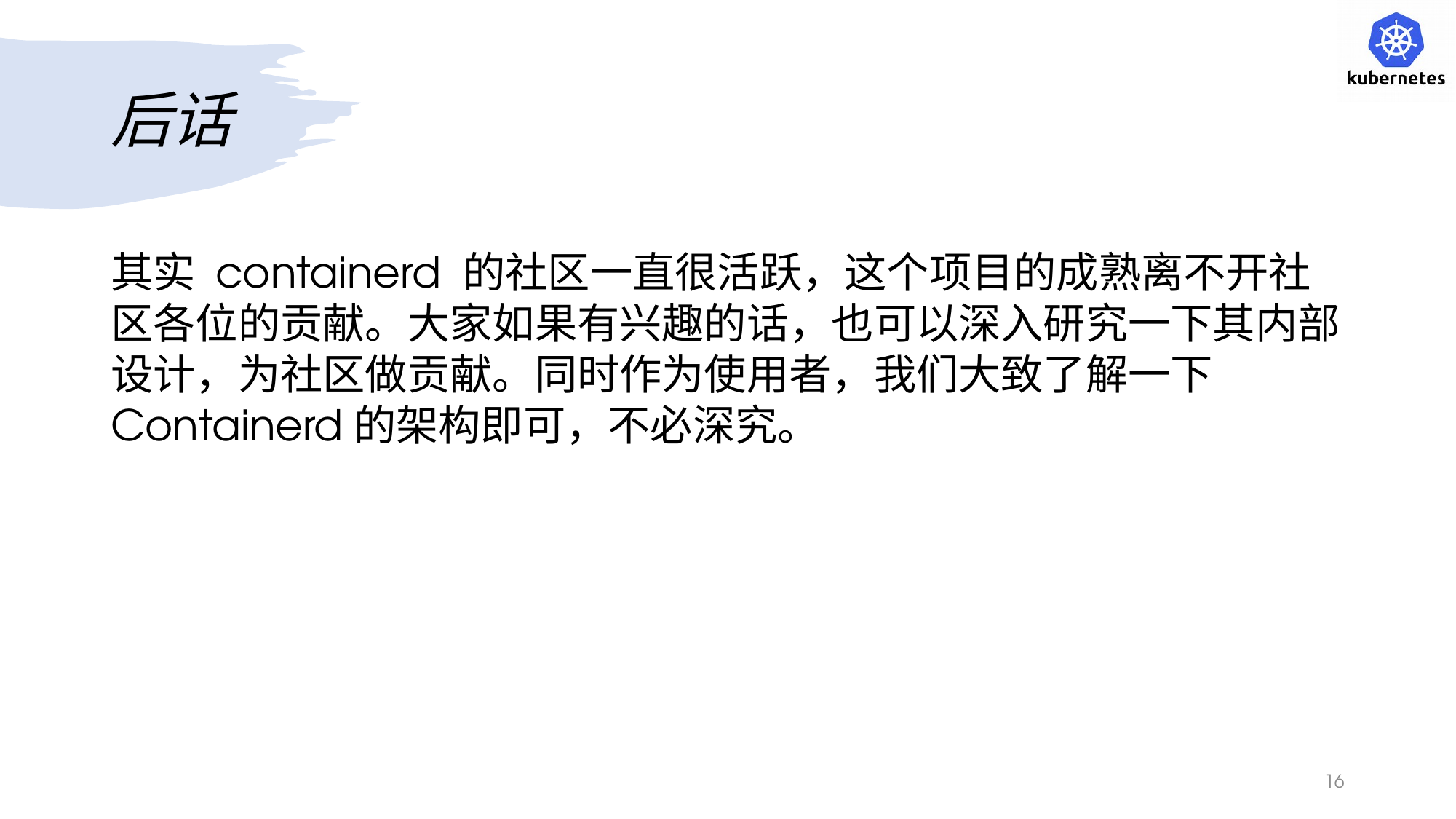

# 后话
其实 containerd 的社区一直很活跃，这个项目的成熟离不开社区各位的贡献。大家如果有兴趣的话，也可以深入研究一下其内部设计，为社区做贡献。同时作为使用者，我们大致了解一下Containerd的架构即可，不必深究。
16